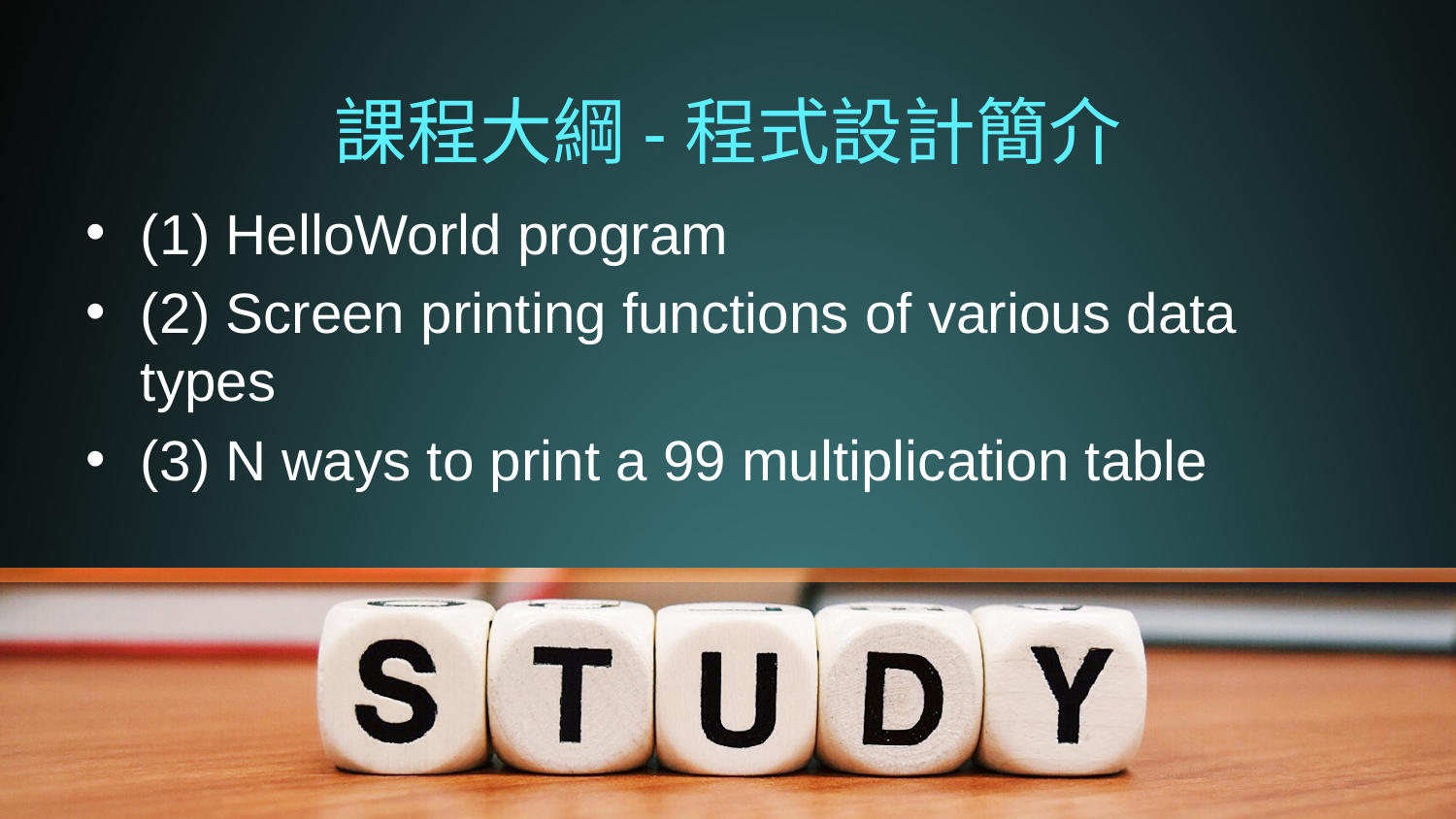

# 課程大綱-程式設計簡介
(1) HelloWorld program
(2) Screen printing functions of various data types
(3) N ways to print a 99 multiplication table